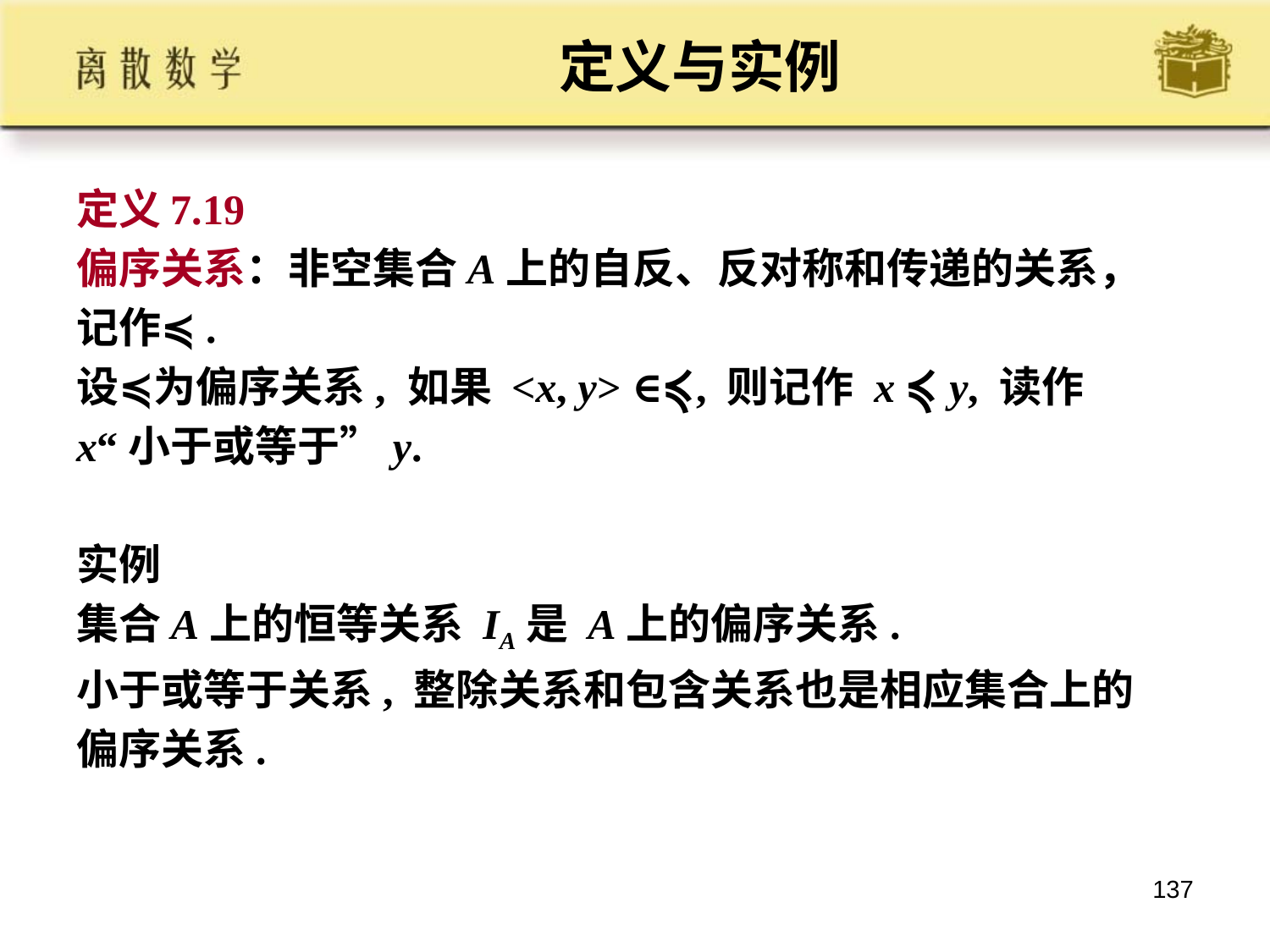

# 定义与实例
定义7.19
偏序关系：非空集合A上的自反、反对称和传递的关系，
记作≼.
设≼为偏序关系, 如果 <x, y> ∈≼, 则记作 x ≼ y, 读作
x“小于或等于”y.

实例
集合A上的恒等关系 IA是 A上的偏序关系.
小于或等于关系, 整除关系和包含关系也是相应集合上的
偏序关系.
137